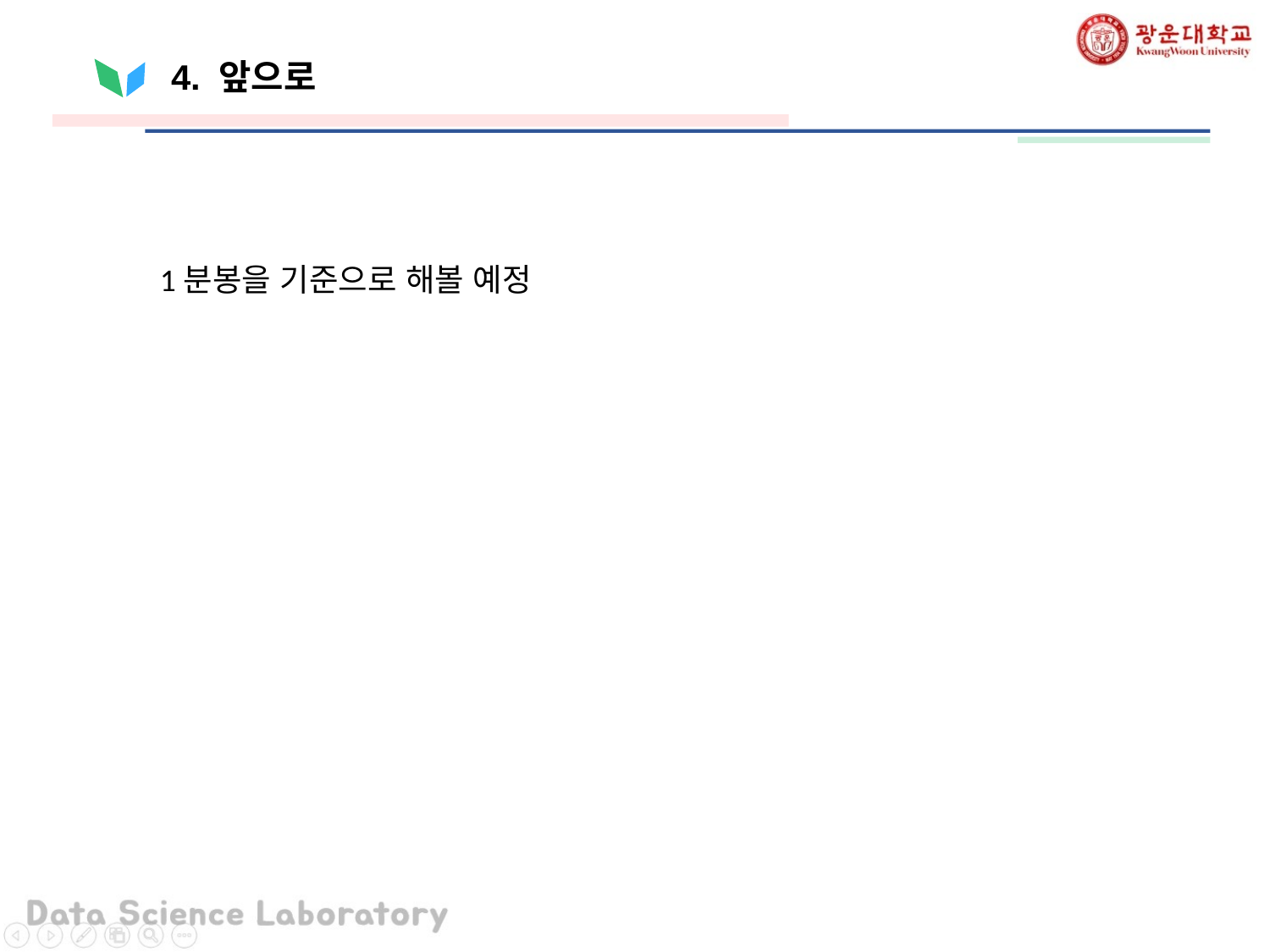

# 4. 앞으로
1분봉을 기준으로 해볼 예정